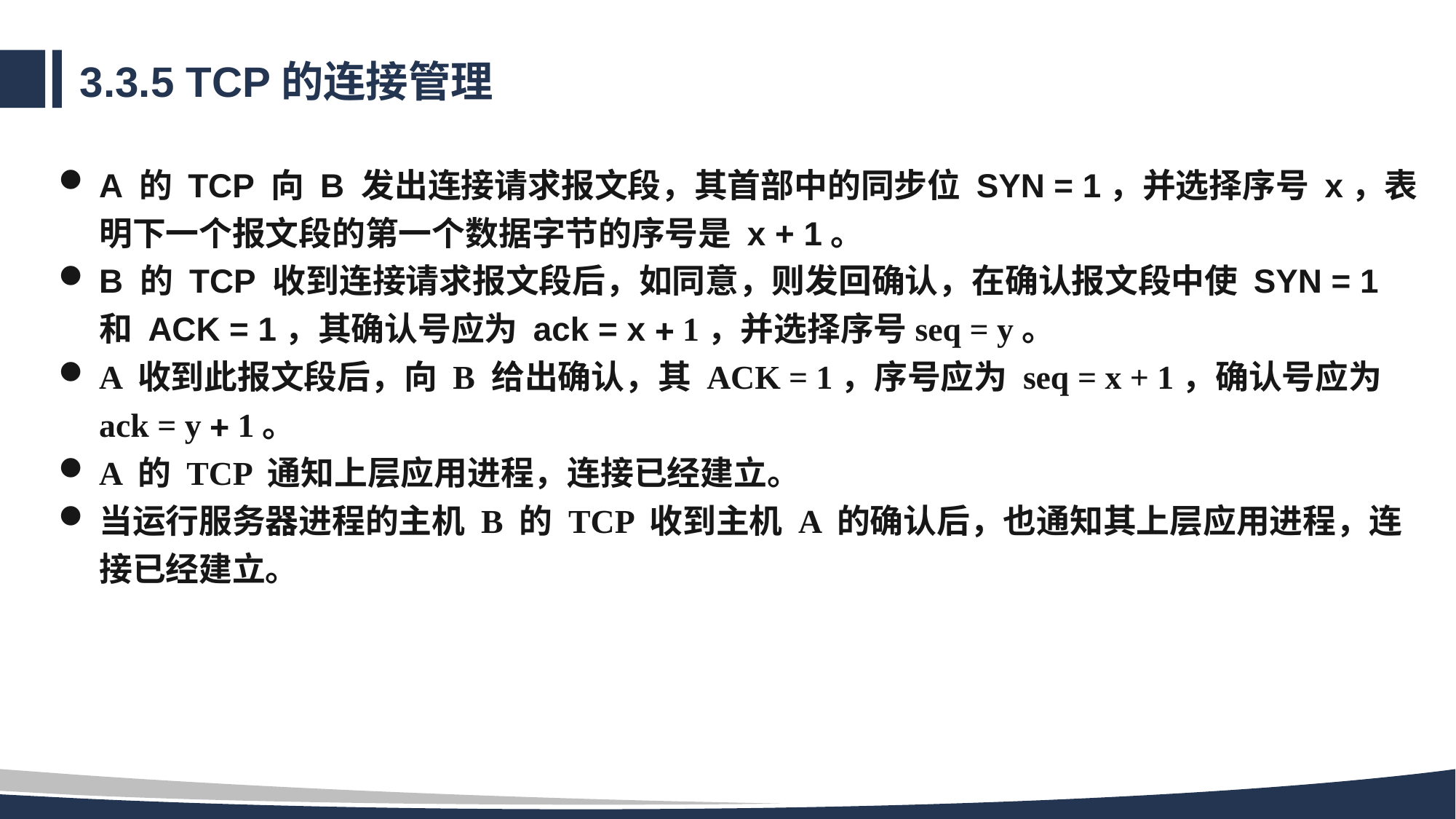

# 3.3.5 TCP的连接管理
A 的 TCP 向 B 发出连接请求报文段，其首部中的同步位 SYN = 1，并选择序号 x，表明下一个报文段的第一个数据字节的序号是 x + 1。
B 的 TCP 收到连接请求报文段后，如同意，则发回确认，在确认报文段中使 SYN = 1 和 ACK = 1，其确认号应为 ack = x + 1，并选择序号seq = y。
A 收到此报文段后，向 B 给出确认，其 ACK = 1，序号应为 seq = x + 1，确认号应为 ack = y + 1。
A 的 TCP 通知上层应用进程，连接已经建立。
当运行服务器进程的主机 B 的 TCP 收到主机 A 的确认后，也通知其上层应用进程，连接已经建立。